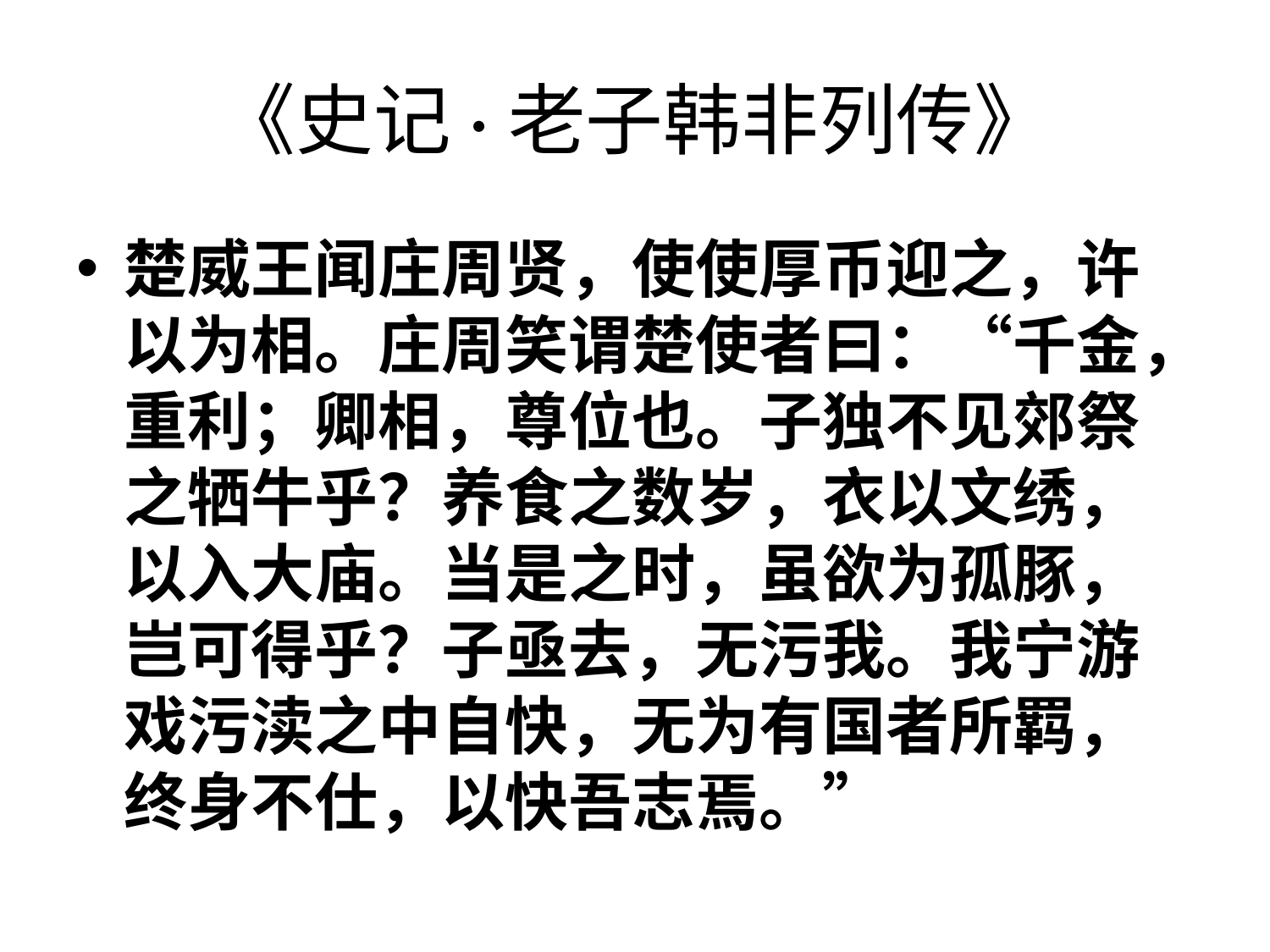

# 《史记·老子韩非列传》
楚威王闻庄周贤，使使厚币迎之，许以为相。庄周笑谓楚使者曰：“千金，重利；卿相，尊位也。子独不见郊祭之牺牛乎？养食之数岁，衣以文绣，以入大庙。当是之时，虽欲为孤豚，岂可得乎？子亟去，无污我。我宁游戏污渎之中自快，无为有国者所羁，终身不仕，以快吾志焉。”